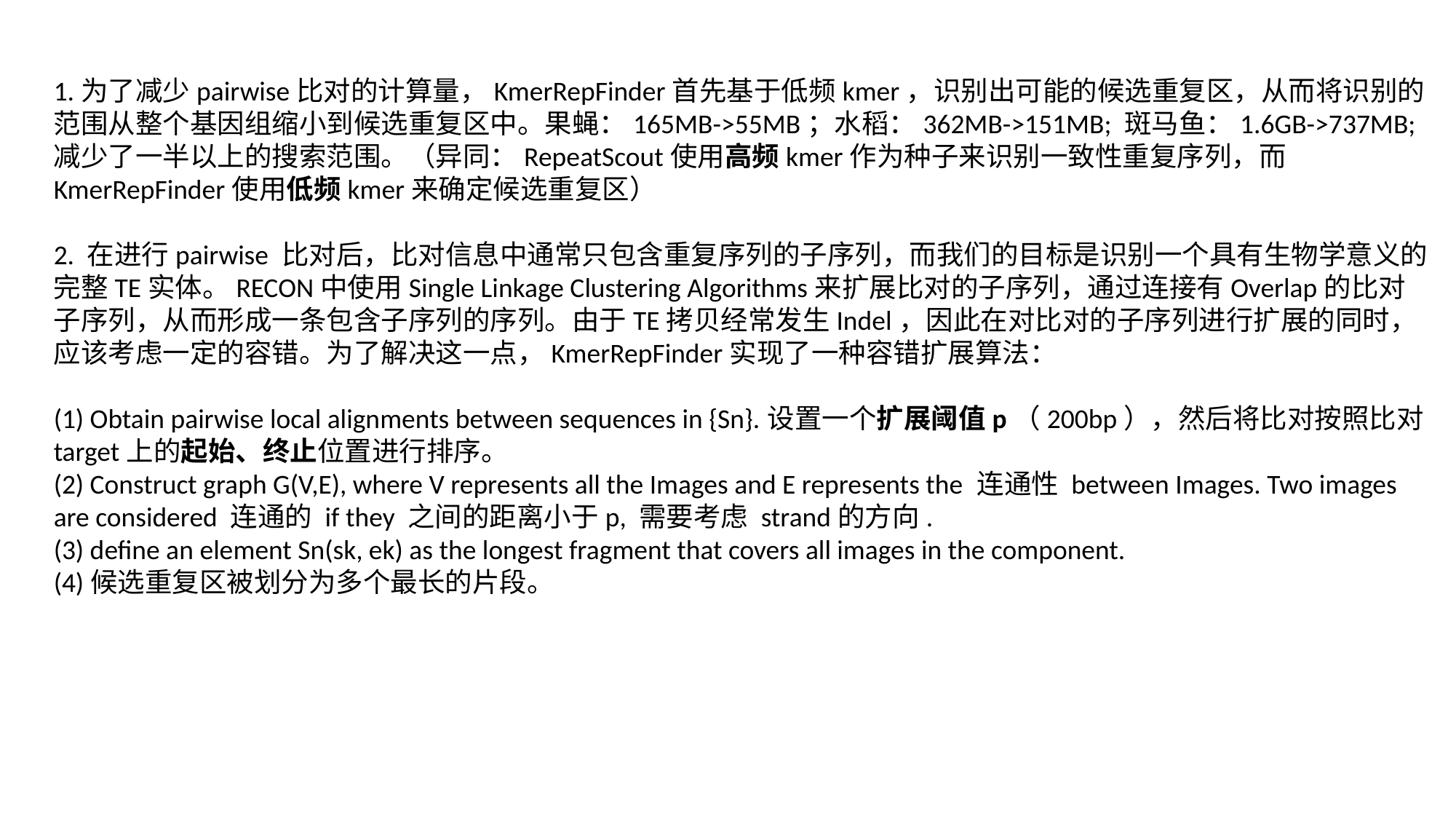

1.为了减少pairwise比对的计算量，KmerRepFinder首先基于低频kmer，识别出可能的候选重复区，从而将识别的范围从整个基因组缩小到候选重复区中。果蝇：165MB->55MB；水稻：362MB->151MB; 斑马鱼：1.6GB->737MB; 减少了一半以上的搜索范围。（异同：RepeatScout使用高频kmer作为种子来识别一致性重复序列，而KmerRepFinder使用低频kmer来确定候选重复区）

2. 在进行pairwise 比对后，比对信息中通常只包含重复序列的子序列，而我们的目标是识别一个具有生物学意义的完整TE实体。RECON中使用Single Linkage Clustering Algorithms来扩展比对的子序列，通过连接有Overlap的比对子序列，从而形成一条包含子序列的序列。由于TE拷贝经常发生Indel，因此在对比对的子序列进行扩展的同时，应该考虑一定的容错。为了解决这一点，KmerRepFinder实现了一种容错扩展算法：

(1) Obtain pairwise local alignments between sequences in {Sn}.设置一个扩展阈值p（200bp），然后将比对按照比对target上的起始、终止位置进行排序。
(2) Construct graph G(V,E), where V represents all the Images and E represents the 连通性 between Images. Two images are considered 连通的 if they 之间的距离小于p, 需要考虑 strand的方向.
(3) define an element Sn(sk, ek) as the longest fragment that covers all images in the component.
(4)候选重复区被划分为多个最长的片段。